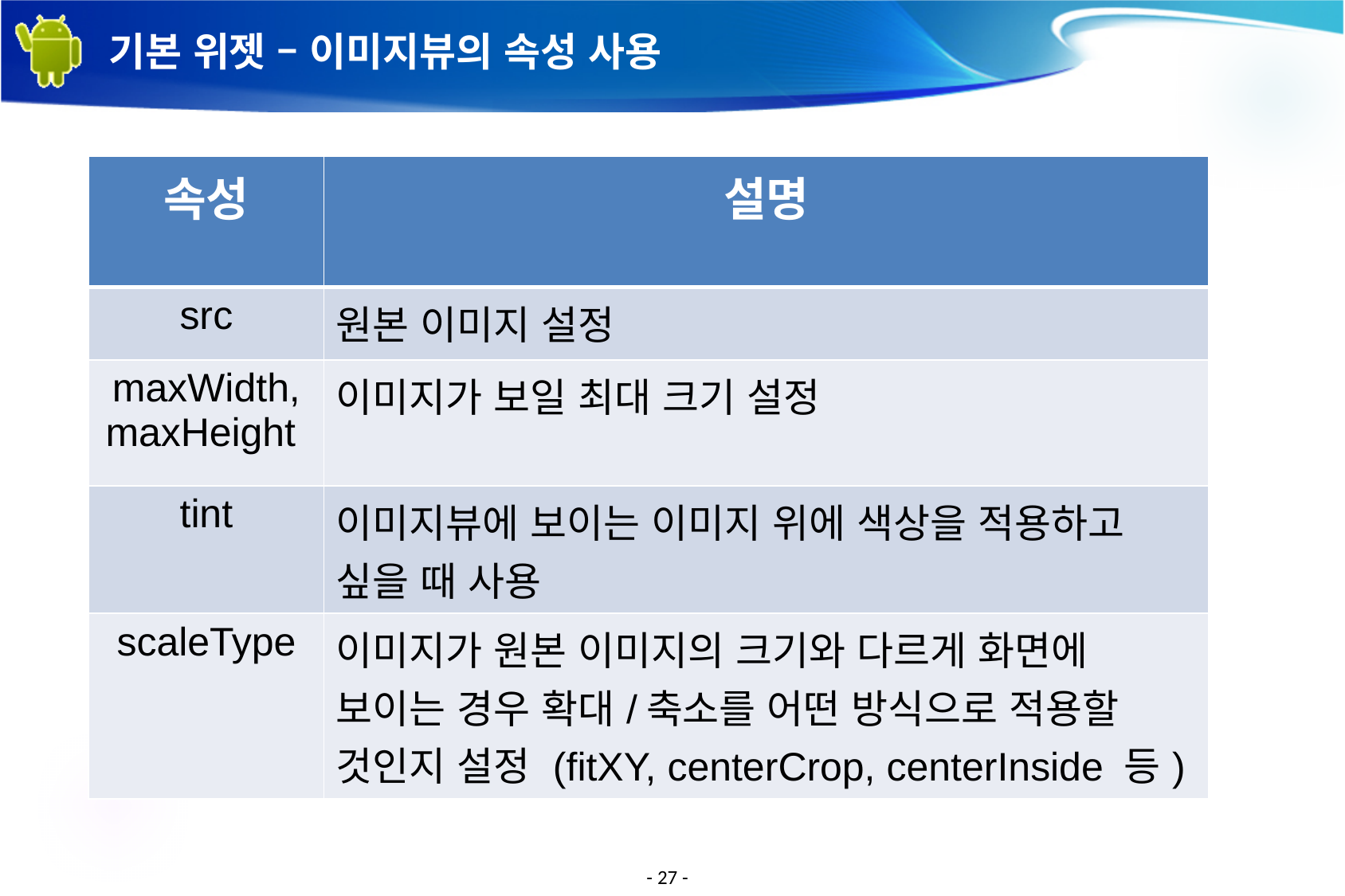

# 기본 위젯 – 이미지뷰의 속성 사용
| 속성 | 설명 |
| --- | --- |
| src | 원본 이미지 설정 |
| maxWidth, maxHeight | 이미지가 보일 최대 크기 설정 |
| tint | 이미지뷰에 보이는 이미지 위에 색상을 적용하고 싶을 때 사용 |
| scaleType | 이미지가 원본 이미지의 크기와 다르게 화면에 보이는 경우 확대/축소를 어떤 방식으로 적용할 것인지 설정 (fitXY, centerCrop, centerInside 등) |